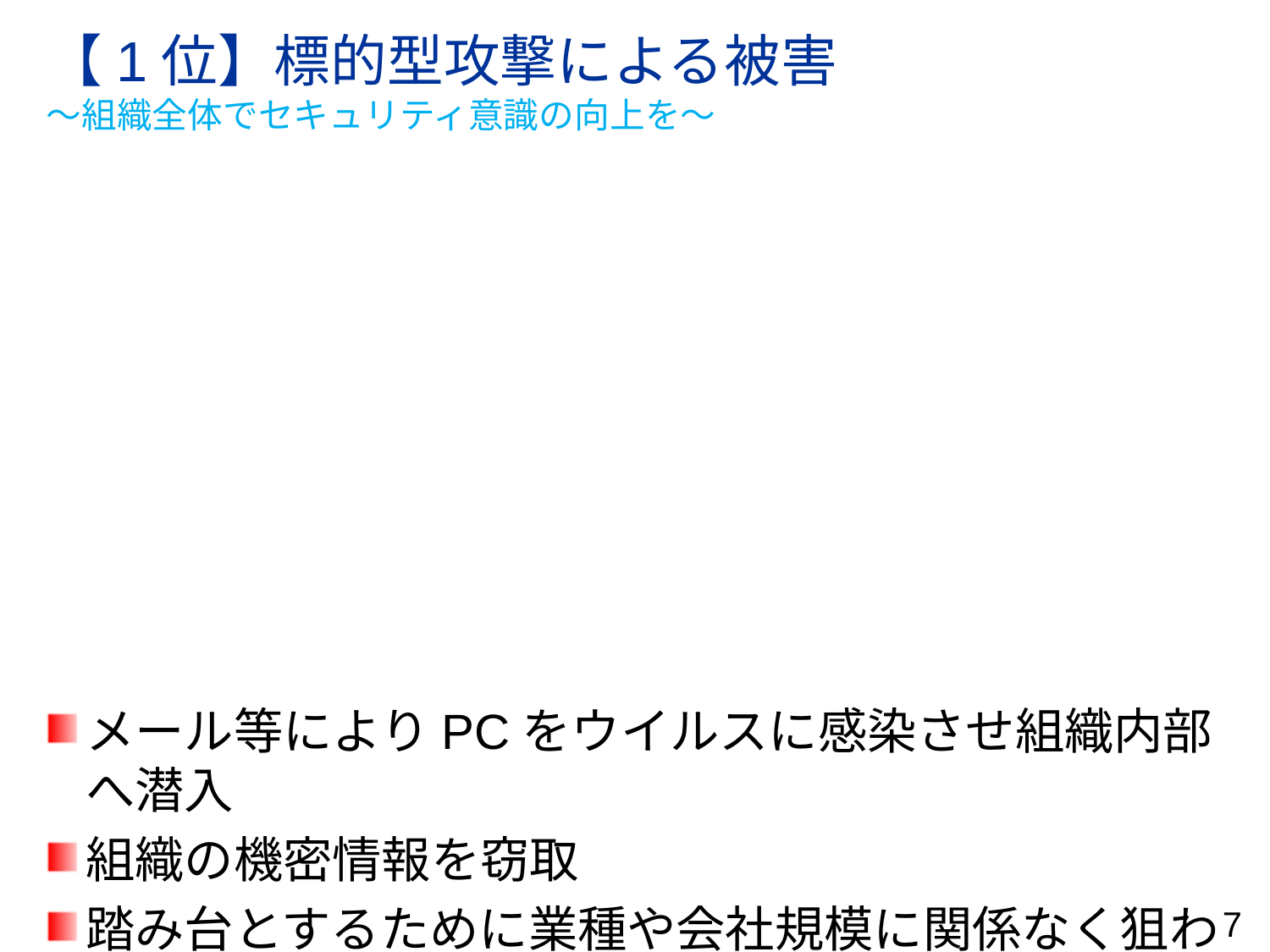

# 【1位】標的型攻撃による被害 ～組織全体でセキュリティ意識の向上を～

メール等によりPCをウイルスに感染させ組織内部へ潜入
組織の機密情報を窃取
踏み台とするために業種や会社規模に関係なく狙われる
7